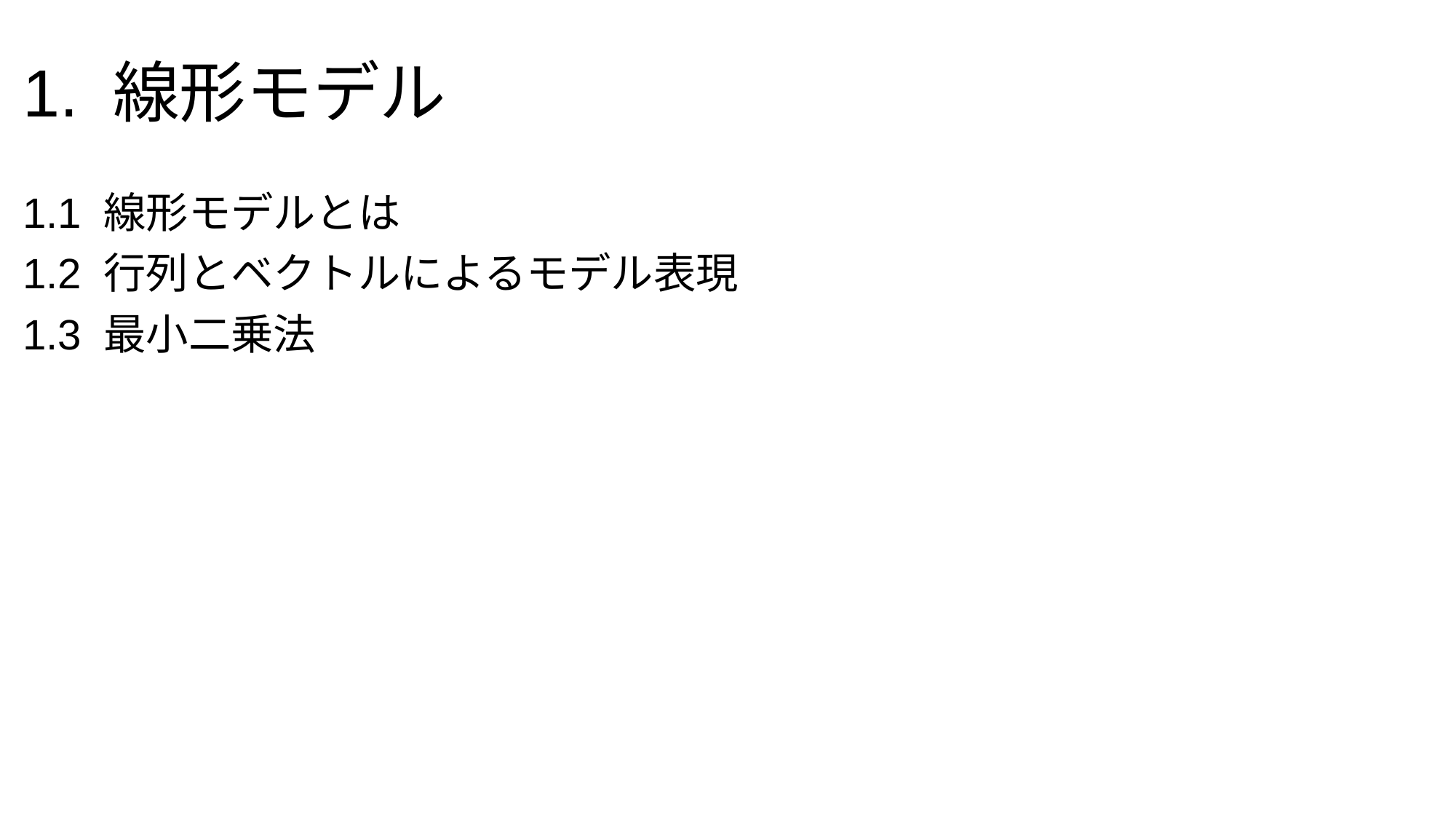

# 1. 線形モデル
1.1 線形モデルとは
1.2 行列とベクトルによるモデル表現
1.3 最小二乗法